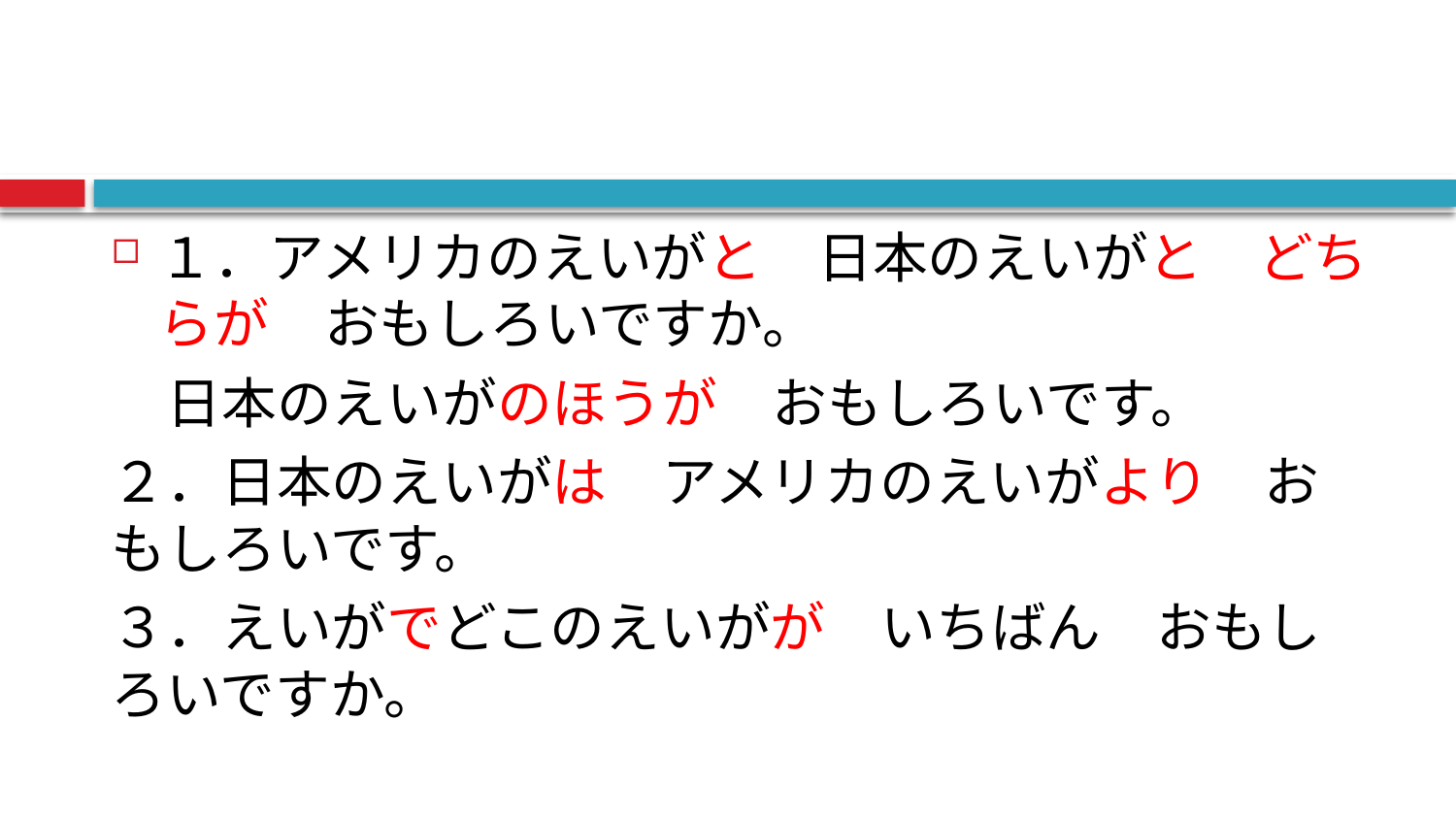

#
１．アメリカのえいがと　日本のえいがと　どちらが　おもしろいですか。
　日本のえいがのほうが　おもしろいです。
２．日本のえいがは　アメリカのえいがより　おもしろいです。
３．えいがでどこのえいがが　いちばん　おもしろいですか。